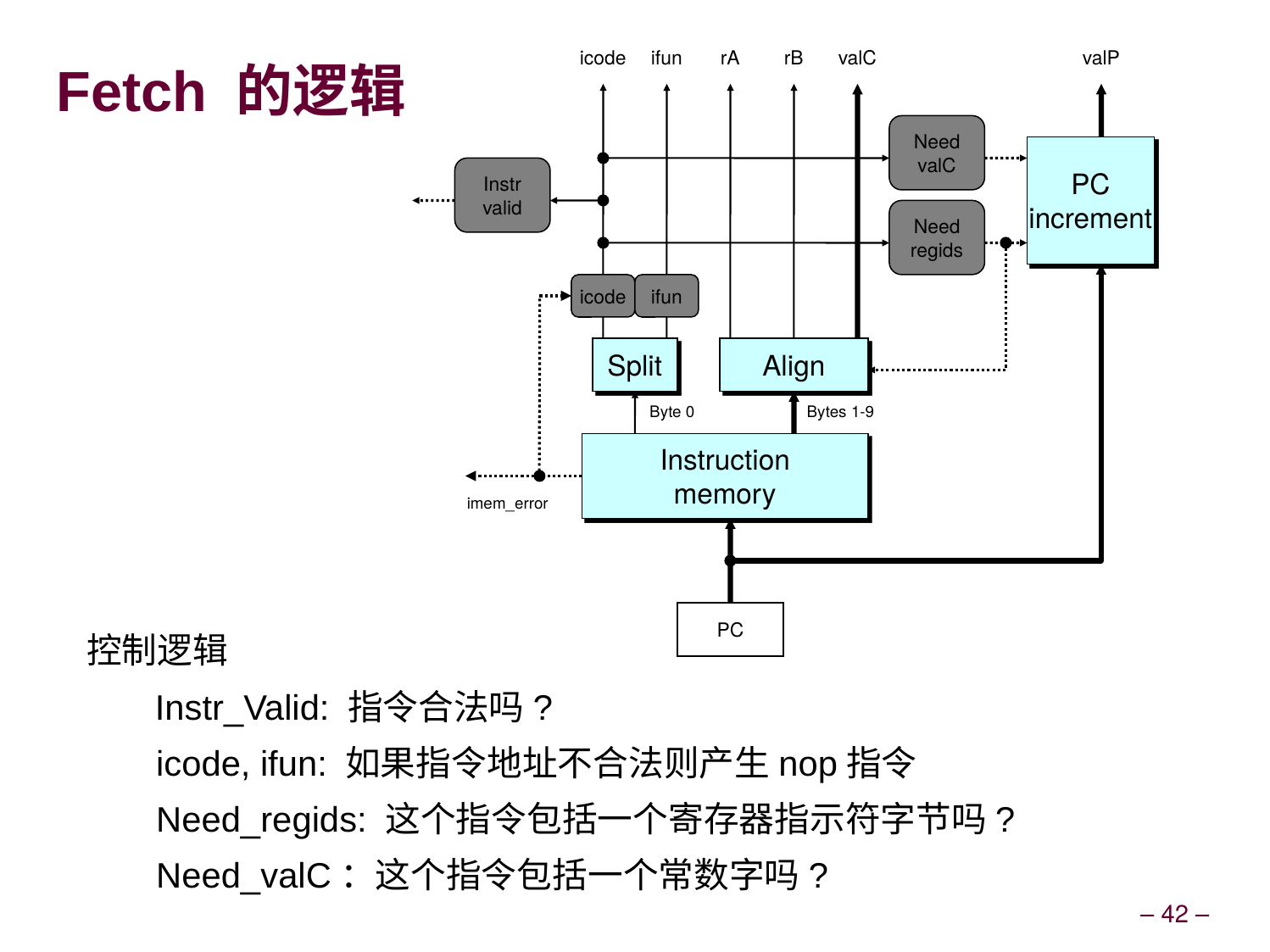

icode
ifun
rA
rB
valC
valP

Need
valC

PC
increment

Instr
valid

Need
regids

icode
ifun
Split
Align

Byte 0
Bytes 1-9
Instruction
memory

imem_error

PC
# Fetch 的逻辑
控制逻辑
       Instr_Valid: 指令合法吗?
icode, ifun: 如果指令地址不合法则产生nop指令
Need_regids: 这个指令包括一个寄存器指示符字节吗?
Need_valC：这个指令包括一个常数字吗?